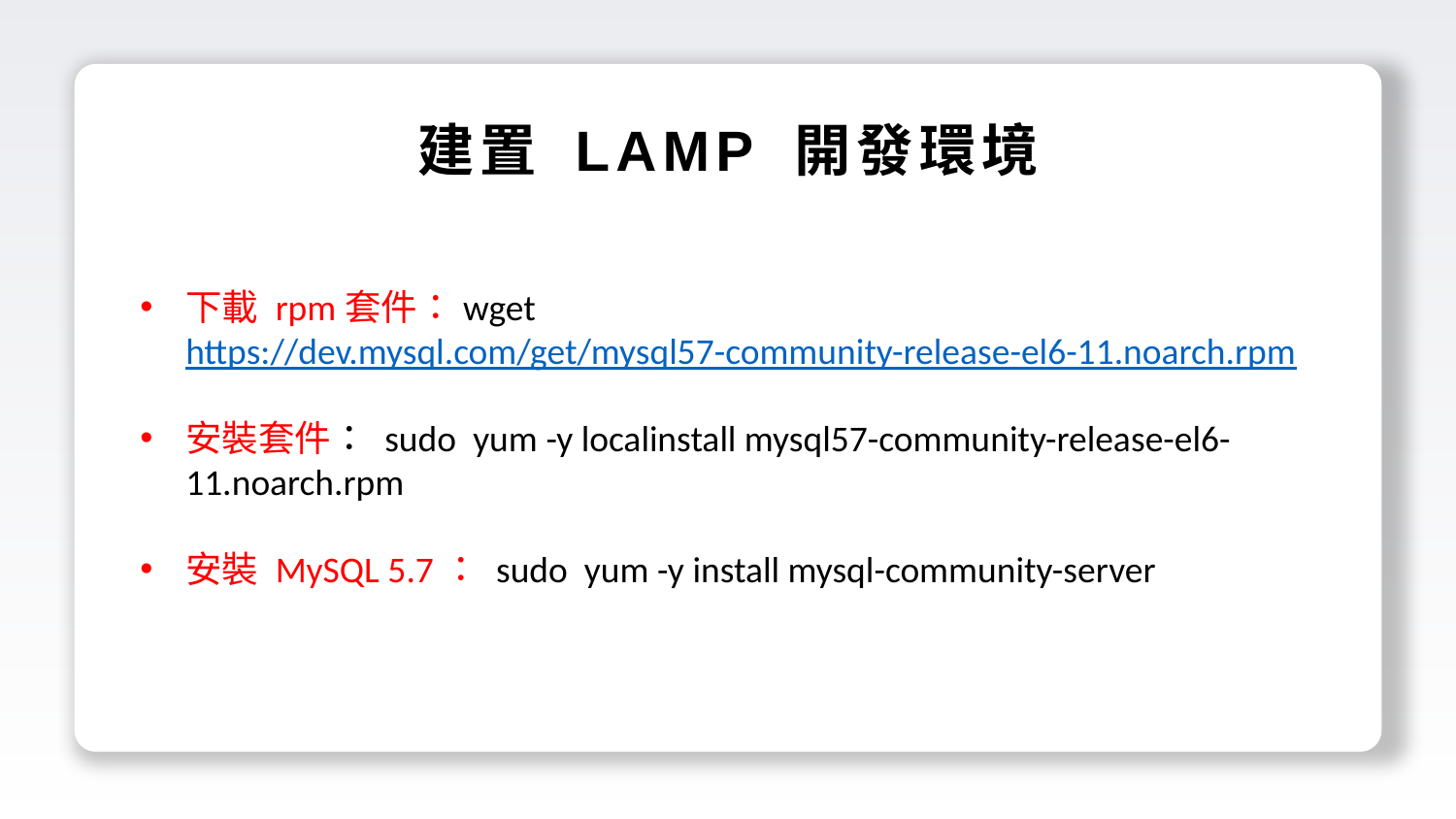

建置 LAMP 開發環境

下載 rpm套件：wget https://dev.mysql.com/get/mysql57-community-release-el6-11.noarch.rpm

安裝套件： sudo  yum -y localinstall mysql57-community-release-el6-11.noarch.rpm

安裝 MySQL 5.7： sudo  yum -y install mysql-community-server